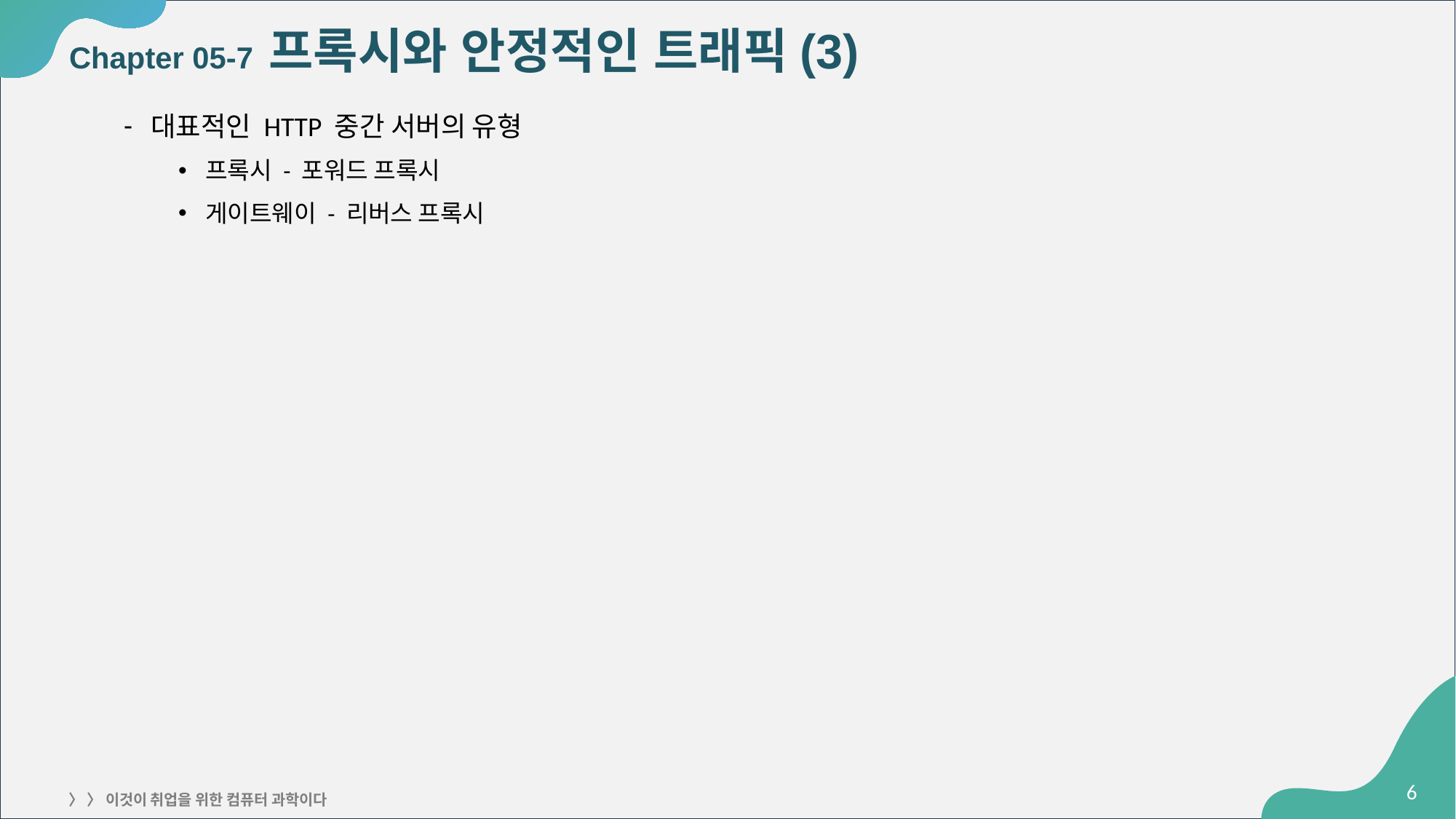

# Chapter 05-7 프록시와 안정적인 트래픽(3)
대표적인 HTTP 중간 서버의 유형
프록시 - 포워드 프록시
게이트웨이 - 리버스 프록시

6
〉 〉 이것이 취업을 위한 컴퓨터 과학이다